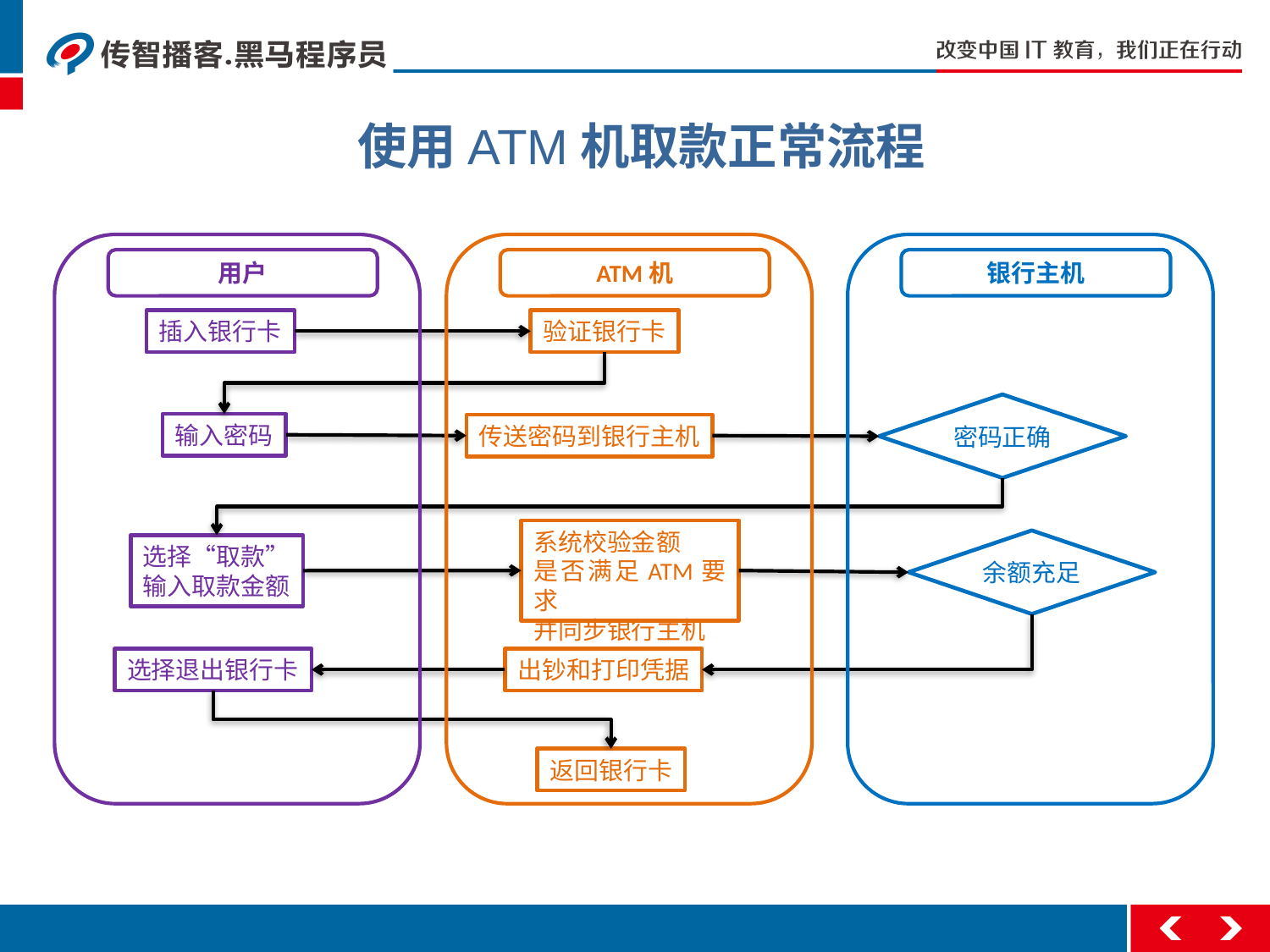

# 使用ATM机取款正常流程

用户
ATM机
银行主机
插入银行卡
验证银行卡
密码正确
输入密码
传送密码到银行主机
系统校验金额
是否满足ATM要求
并同步银行主机
余额充足
选择“取款”
输入取款金额
选择退出银行卡
出钞和打印凭据
返回银行卡